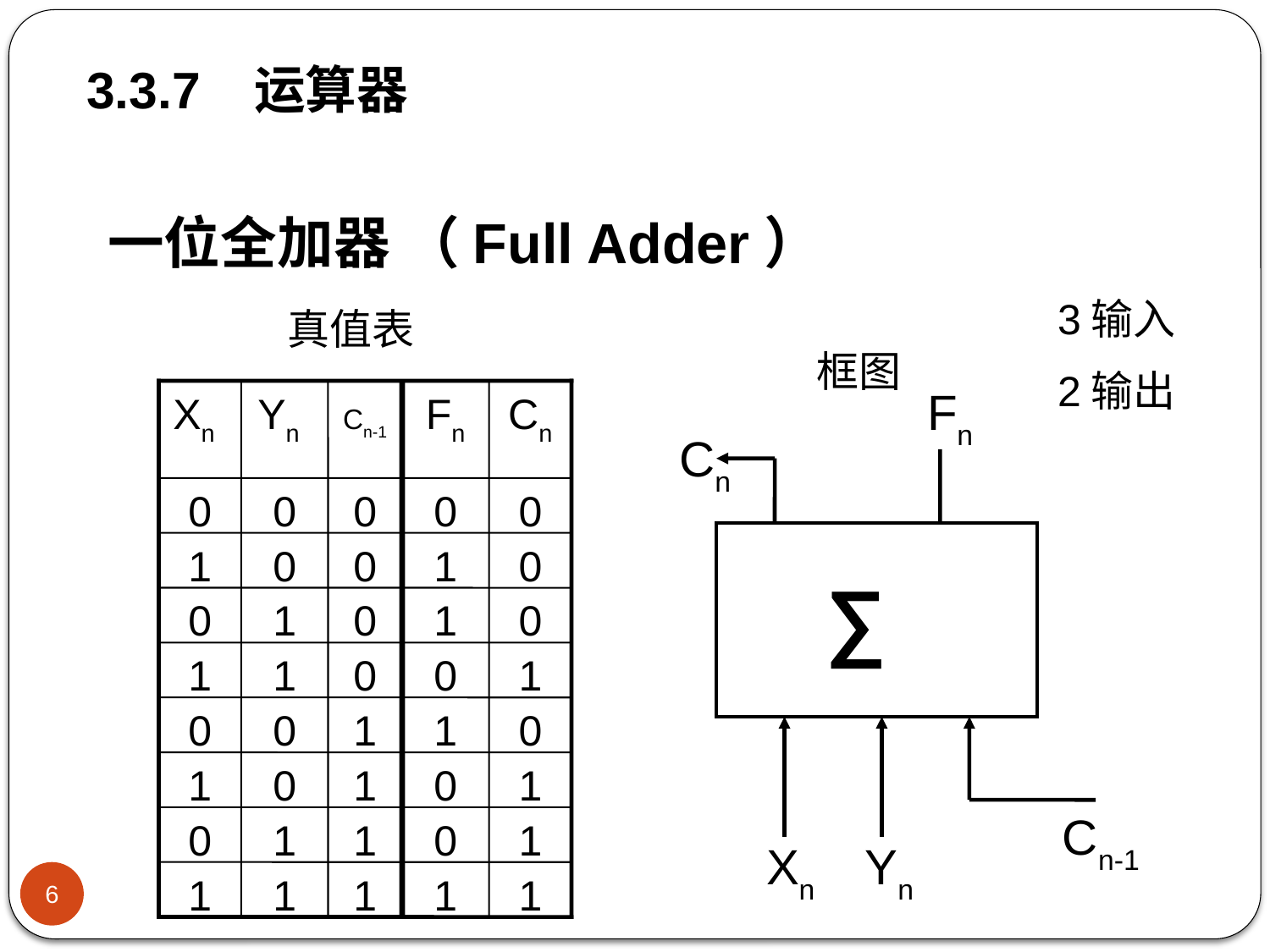

# 3.3.7   运算器
一位全加器 （Full Adder）
3输入
2输出
真值表
Xn

Yn

Cn-1

Fn

Cn

0

0
0
0
0
1

0
0
1
0
0

1
0
1
0
1

1
0
0
1
0

0
1
1
0
1

0
1
0
1
0

1
1
0
1
1

1
1
1
1

框图
Fn
Cn

∑

Cn-1
Xn
Yn
6